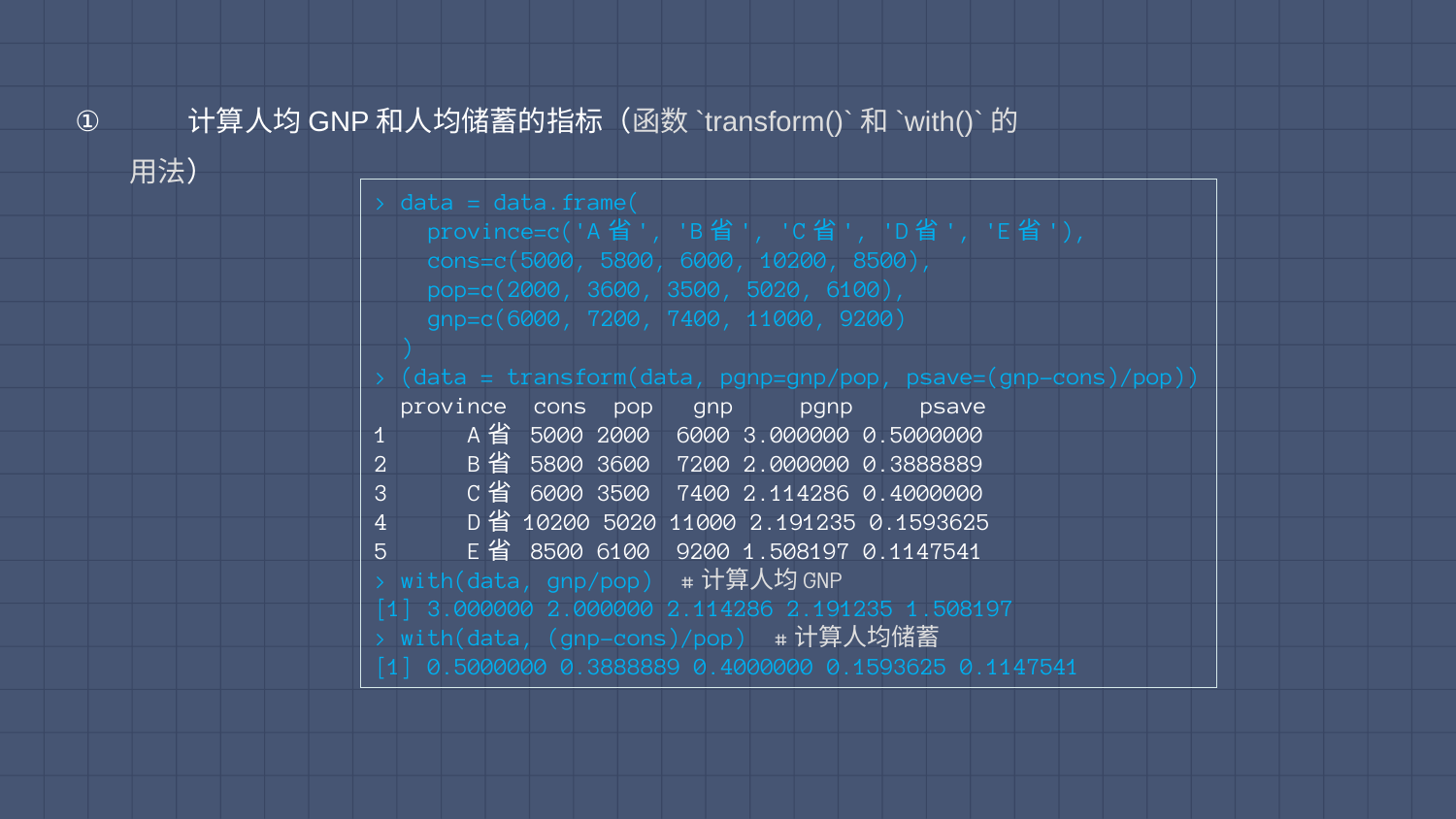

计算人均GNP和人均储蓄的指标（函数`transform()`和`with()`的用法）
> data = data.frame(
    province=c('A省', 'B省', 'C省', 'D省', 'E省'),
    cons=c(5000, 5800, 6000, 10200, 8500),
    pop=c(2000, 3600, 3500, 5020, 6100),
    gnp=c(6000, 7200, 7400, 11000, 9200)
  )
> (data = transform(data, pgnp=gnp/pop, psave=(gnp-cons)/pop))
  province  cons  pop   gnp     pgnp     psave
1      A省  5000 2000  6000 3.000000 0.5000000
2      B省  5800 3600  7200 2.000000 0.3888889
3      C省  6000 3500  7400 2.114286 0.4000000
4      D省 10200 5020 11000 2.191235 0.1593625
5      E省  8500 6100  9200 1.508197 0.1147541
> with(data, gnp/pop)  #计算人均GNP
[1] 3.000000 2.000000 2.114286 2.191235 1.508197
> with(data, (gnp-cons)/pop)  #计算人均储蓄
[1] 0.5000000 0.3888889 0.4000000 0.1593625 0.1147541